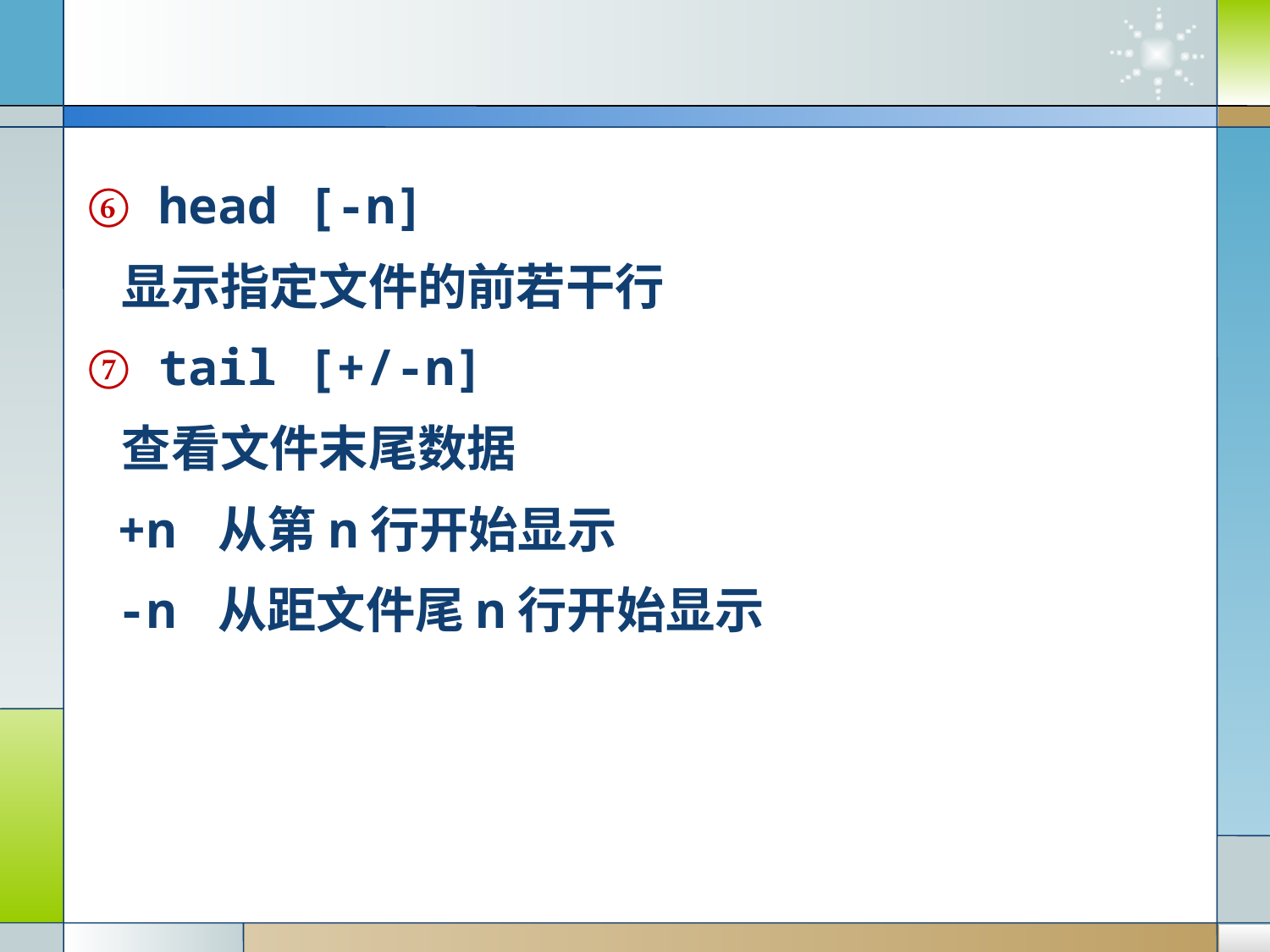

#
head [-n]
  显示指定文件的前若干行
tail [+/-n]
  查看文件末尾数据
 +n 从第n行开始显示
 -n 从距文件尾n行开始显示